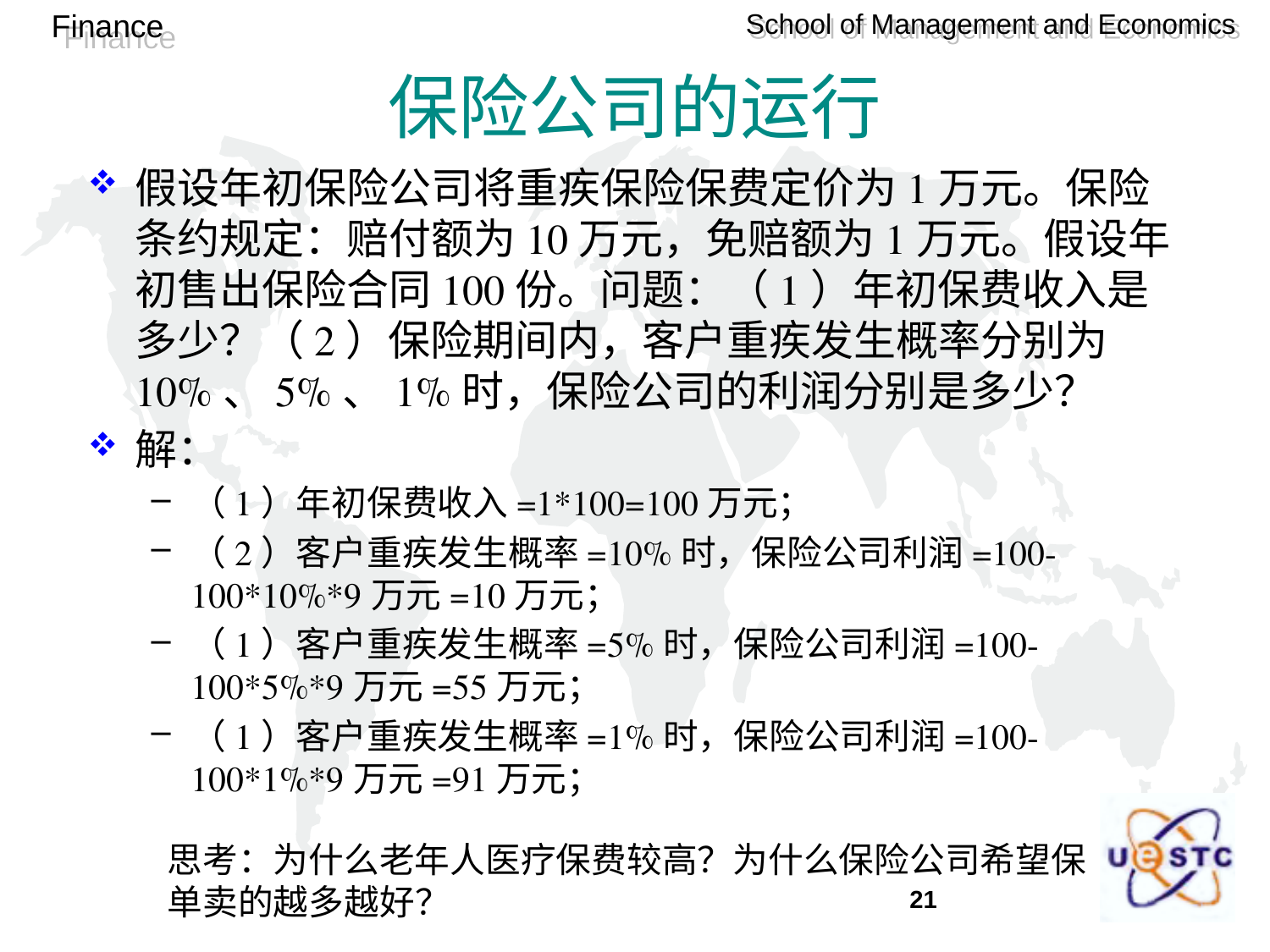

# 保险公司的运行
假设年初保险公司将重疾保险保费定价为1万元。保险条约规定：赔付额为10万元，免赔额为1万元。假设年初售出保险合同100份。问题：（1）年初保费收入是多少？（2）保险期间内，客户重疾发生概率分别为10%、5%、1%时，保险公司的利润分别是多少？
解：
（1）年初保费收入=1*100=100万元；
（2）客户重疾发生概率=10%时，保险公司利润=100-100*10%*9万元=10万元；
（1）客户重疾发生概率=5%时，保险公司利润=100-100*5%*9万元=55万元；
（1）客户重疾发生概率=1%时，保险公司利润=100-100*1%*9万元=91万元；
思考：为什么老年人医疗保费较高？为什么保险公司希望保单卖的越多越好？